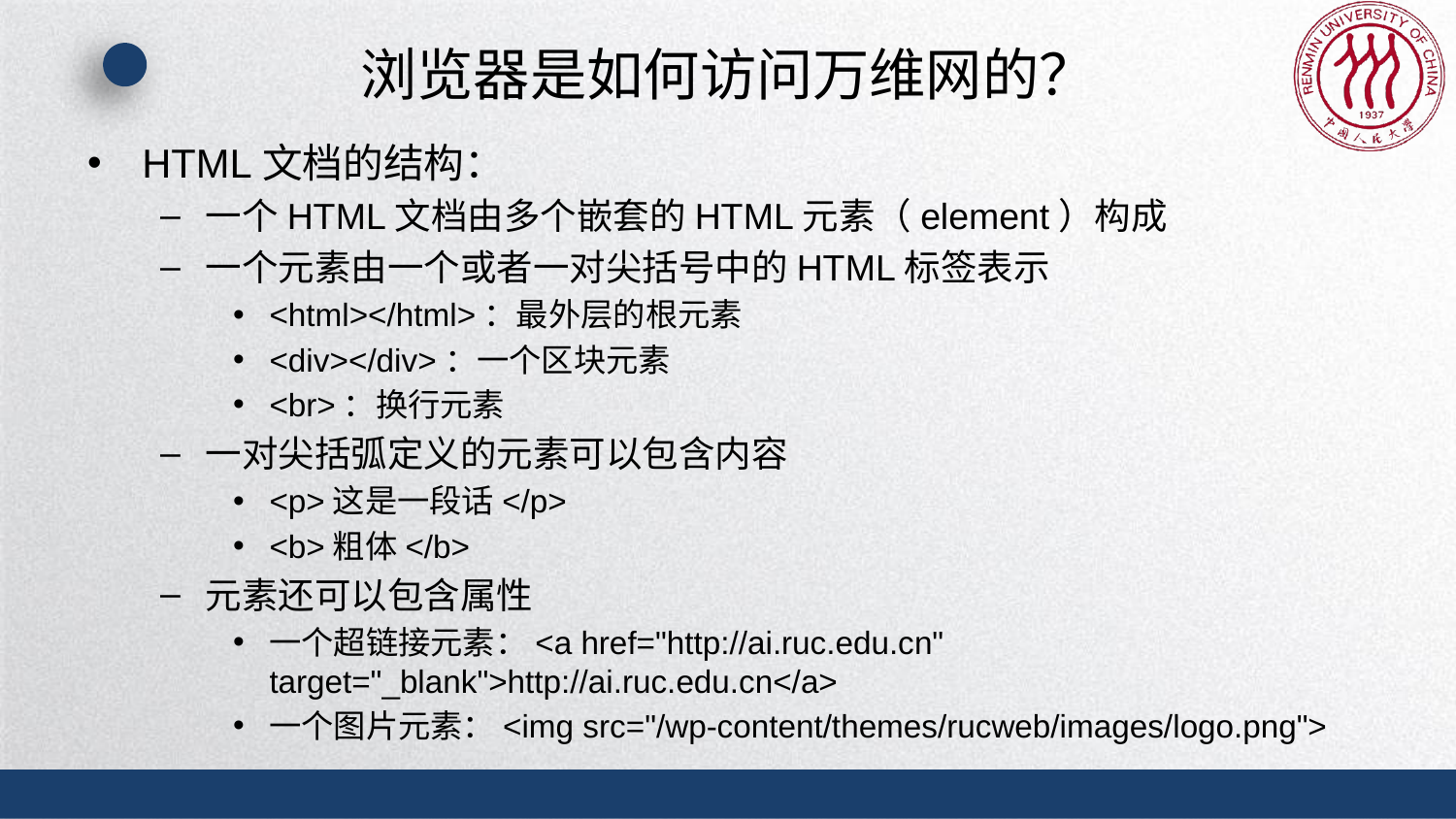

# 浏览器是如何访问万维网的？
HTML文档的结构：
一个HTML文档由多个嵌套的HTML元素（element）构成
一个元素由一个或者一对尖括号中的HTML标签表示
<html></html>：最外层的根元素
<div></div>：一个区块元素
<br>：换行元素
一对尖括弧定义的元素可以包含内容
<p>这是一段话</p>
<b>粗体</b>
元素还可以包含属性
一个超链接元素：<a href="http://ai.ruc.edu.cn" target="_blank">http://ai.ruc.edu.cn</a>
一个图片元素：<img src="/wp-content/themes/rucweb/images/logo.png">